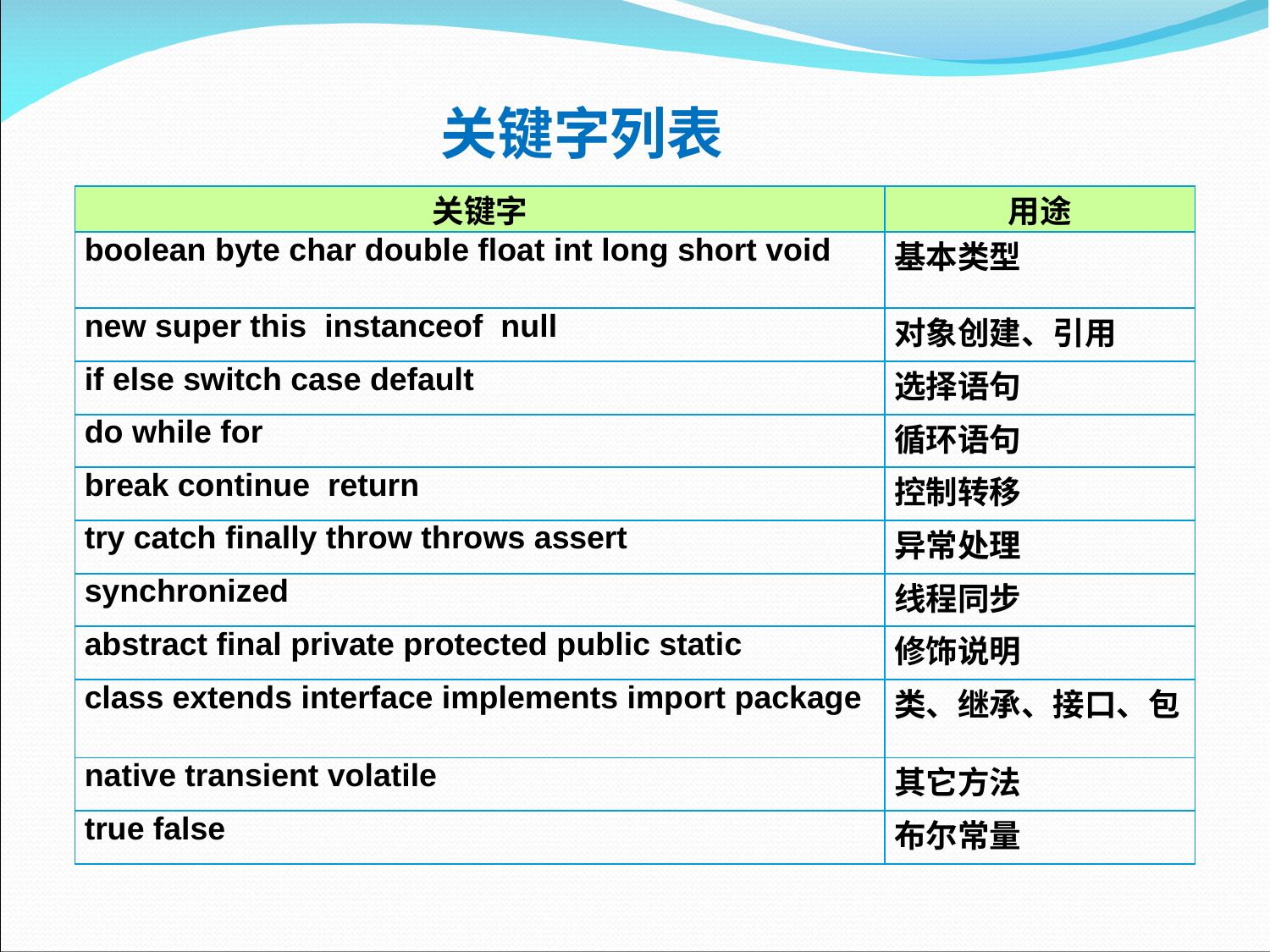

# 关键字列表
| 关键字 | 用途 |
| --- | --- |
| boolean byte char double float int long short void | 基本类型 |
| new super this instanceof null | 对象创建、引用 |
| if else switch case default | 选择语句 |
| do while for | 循环语句 |
| break continue return | 控制转移 |
| try catch finally throw throws assert | 异常处理 |
| synchronized | 线程同步 |
| abstract final private protected public static | 修饰说明 |
| class extends interface implements import package | 类、继承、接口、包 |
| native transient volatile | 其它方法 |
| true false | 布尔常量 |